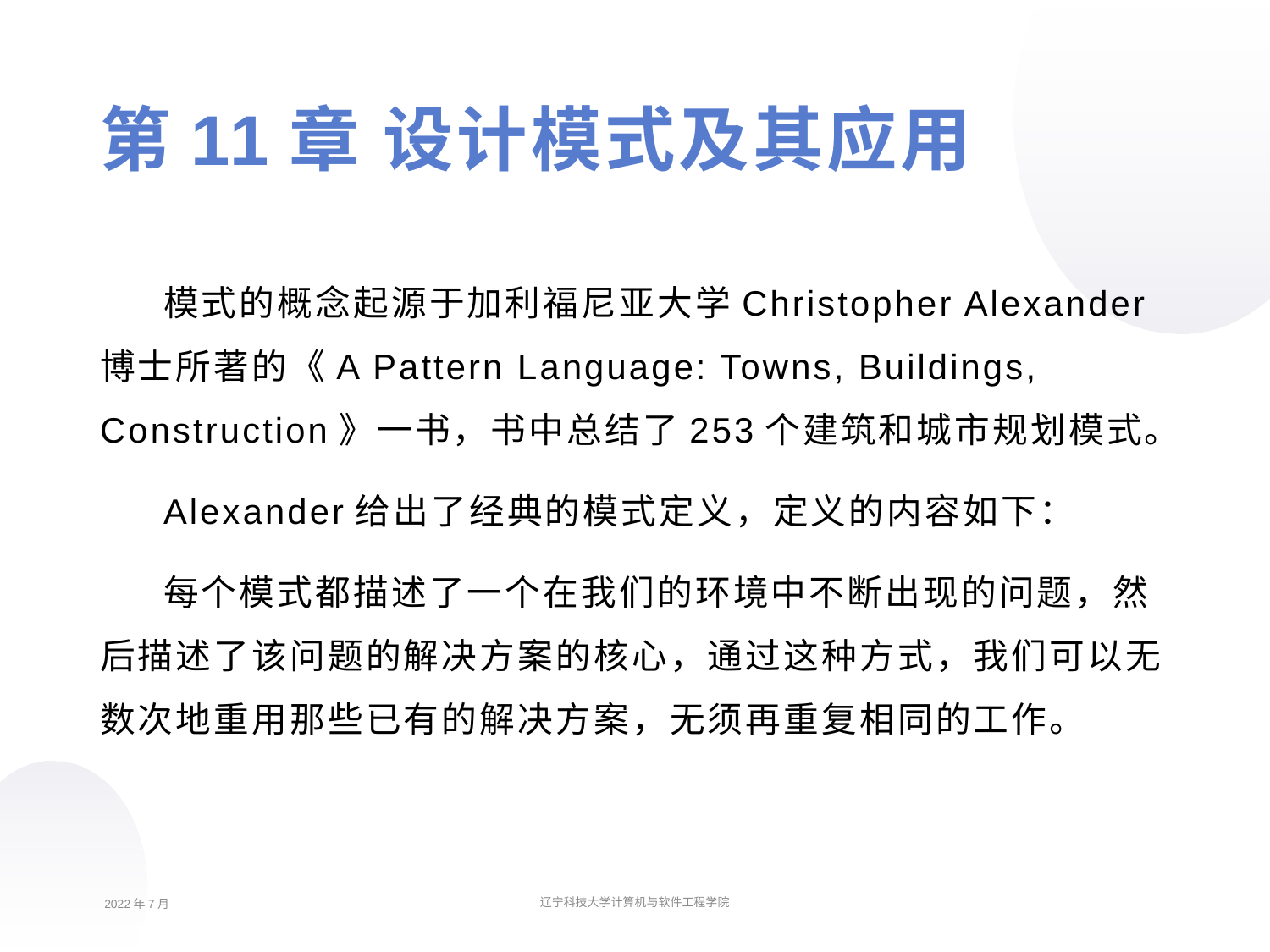

第11章 设计模式及其应用
模式的概念起源于加利福尼亚大学Christopher Alexander博士所著的《A Pattern Language: Towns, Buildings, Construction》一书，书中总结了253个建筑和城市规划模式。
Alexander给出了经典的模式定义，定义的内容如下：
每个模式都描述了一个在我们的环境中不断出现的问题，然后描述了该问题的解决方案的核心，通过这种方式，我们可以无数次地重用那些已有的解决方案，无须再重复相同的工作。

2022年7月
辽宁科技大学计算机与软件工程学院
2